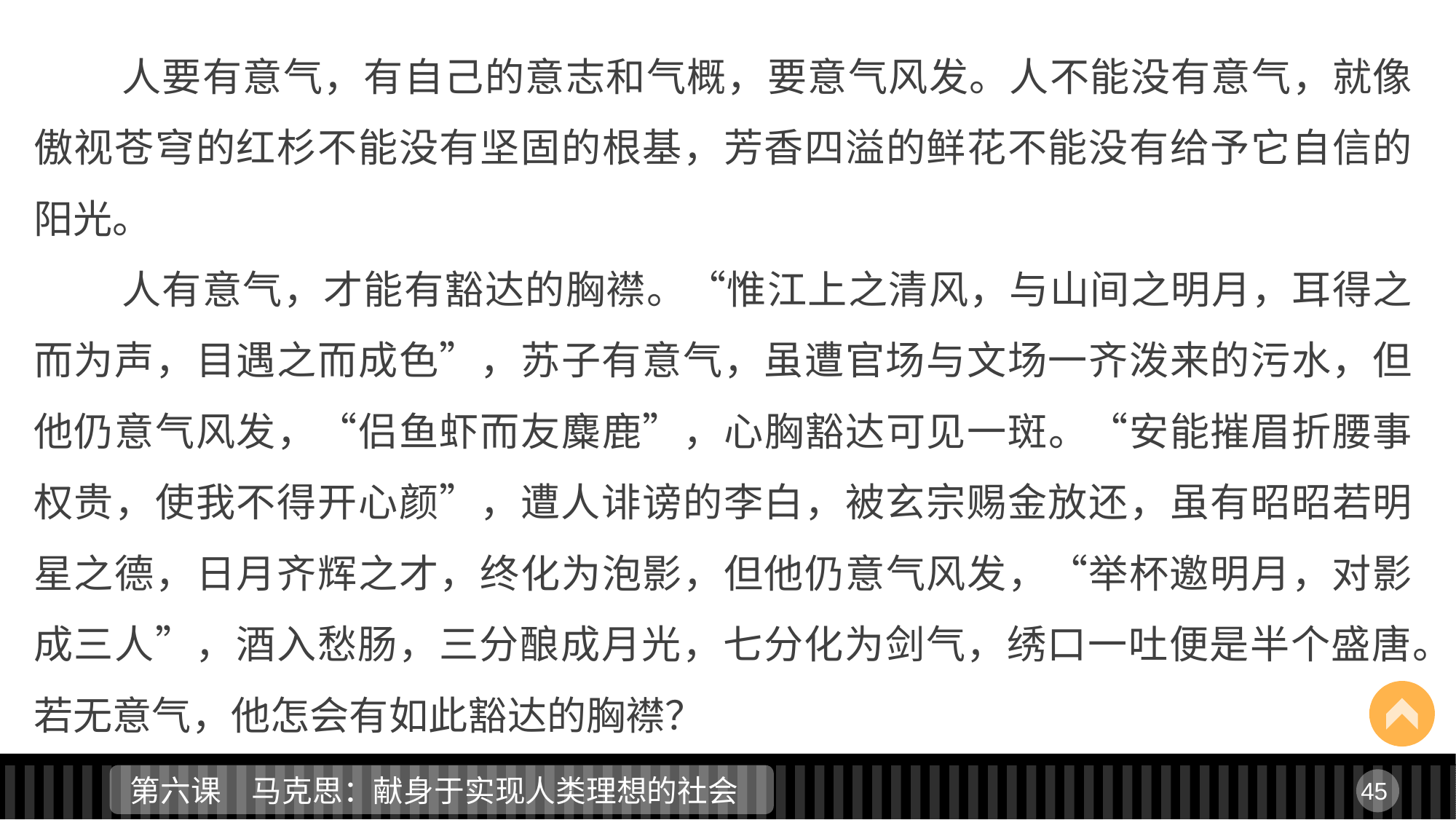

人要有意气，有自己的意志和气概，要意气风发。人不能没有意气，就像傲视苍穹的红杉不能没有坚固的根基，芳香四溢的鲜花不能没有给予它自信的阳光。
        人有意气，才能有豁达的胸襟。“惟江上之清风，与山间之明月，耳得之而为声，目遇之而成色”，苏子有意气，虽遭官场与文场一齐泼来的污水，但他仍意气风发，“侣鱼虾而友麋鹿”，心胸豁达可见一斑。“安能摧眉折腰事权贵，使我不得开心颜”，遭人诽谤的李白，被玄宗赐金放还，虽有昭昭若明星之德，日月齐辉之才，终化为泡影，但他仍意气风发，“举杯邀明月，对影成三人”，酒入愁肠，三分酿成月光，七分化为剑气，绣口一吐便是半个盛唐。若无意气，他怎会有如此豁达的胸襟？